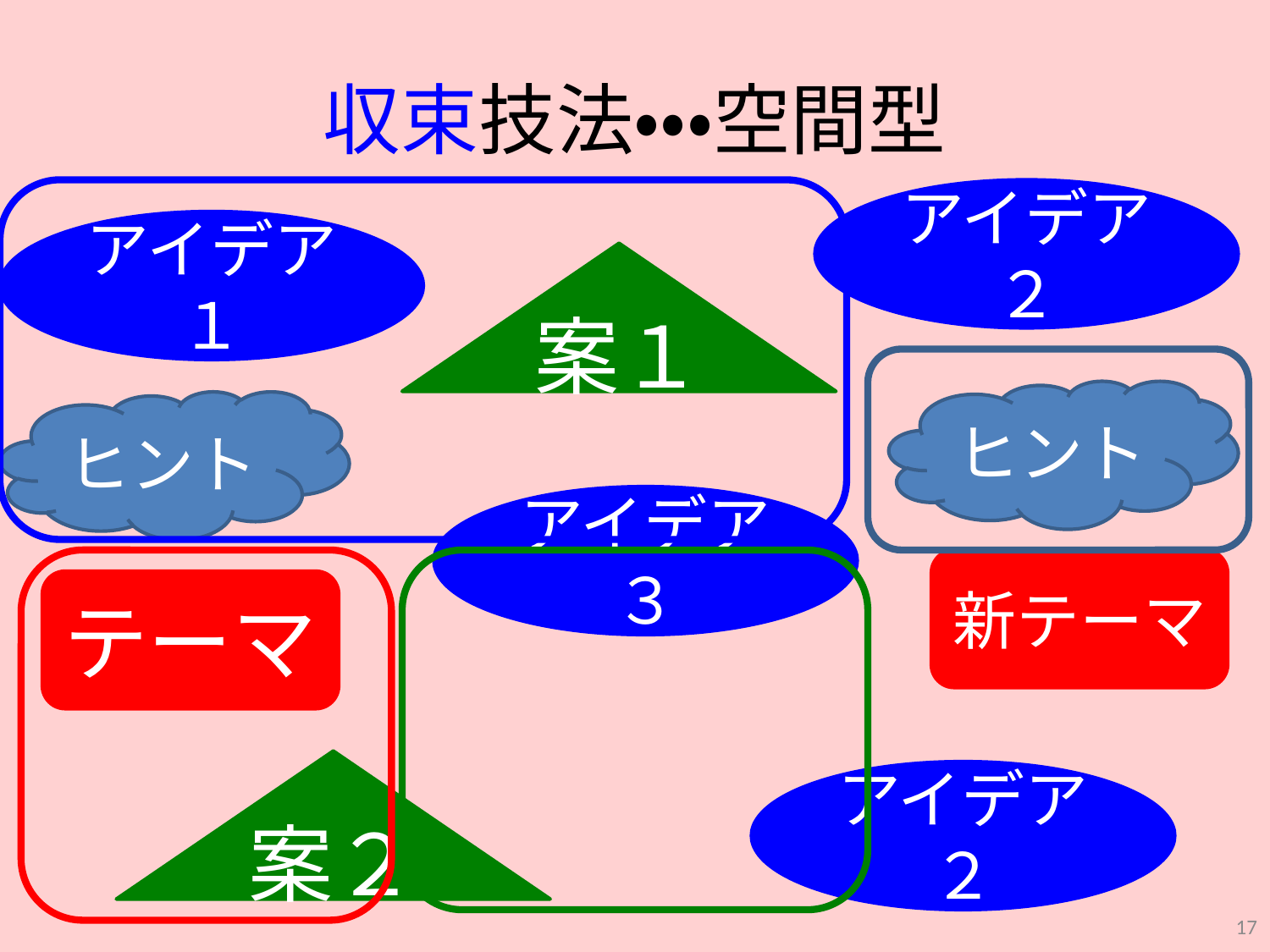

# 収束技法・・・空間型

アイデア２
アイデア１
案１

ヒント
ヒント
アイデア３

新テーマ
テーマ
案２
アイデア２
17